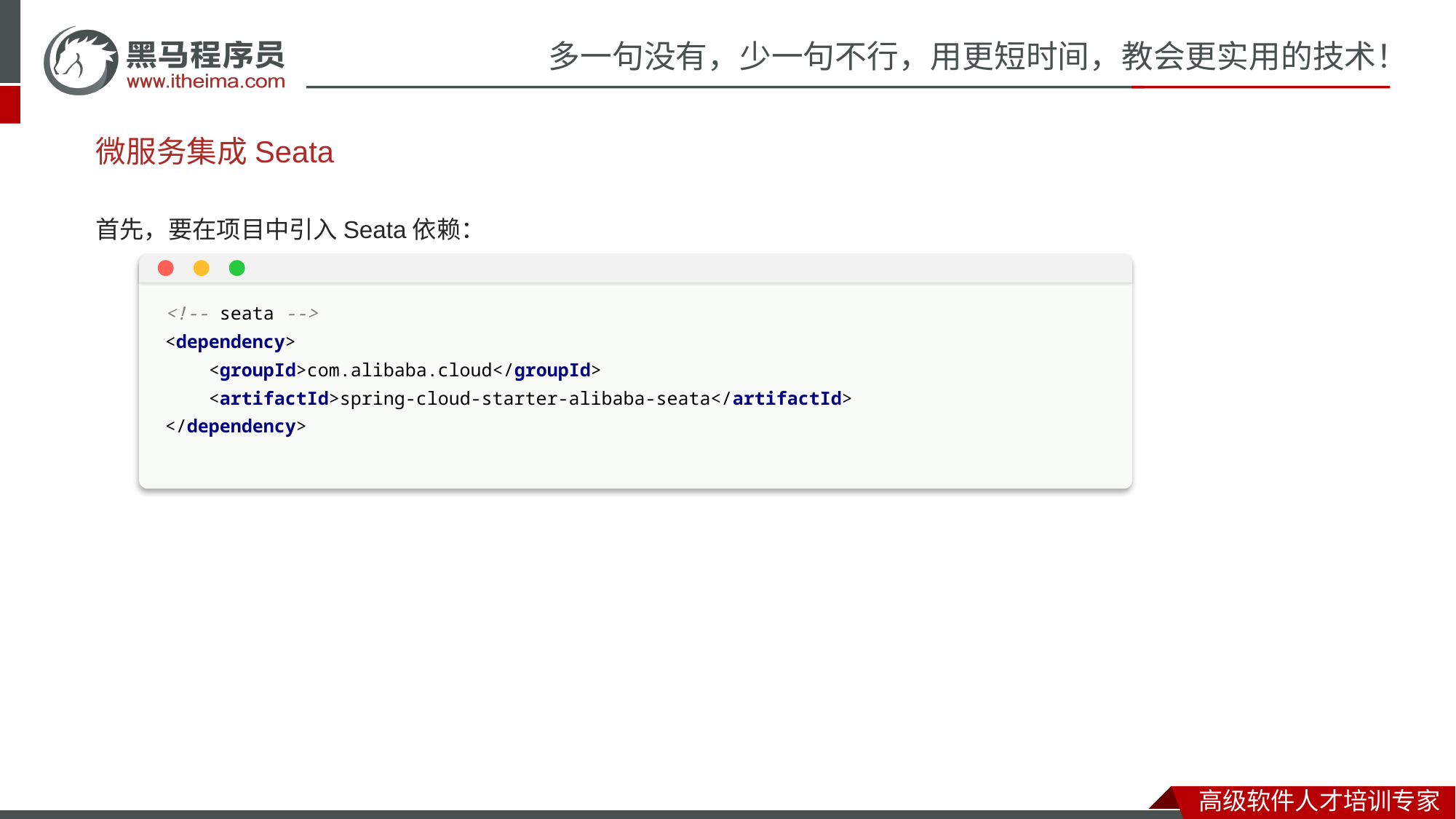

# 微服务集成Seata
首先，要在项目中引入Seata依赖：

<!-- seata -->
<dependency>
    <groupId>com.alibaba.cloud</groupId>
    <artifactId>spring-cloud-starter-alibaba-seata</artifactId>
</dependency>

seata:
  registry: # 注册中心的配置，微服务根据这些信息去注册中心获取TC服务地址
    type: nacos # 注册中心类型 nacos
    nacos:
      server-addr: 192.168.150.101:8848
      namespace: ""
      group: DEFAULT_GROUP
      application: seata-server # seata服务名称
      username: nacos
      password: nacos
  tx-service-group: hmall # 事务组名称
  service:
    vgroup-mapping: # 事务组与tc集群的映射关系
      hmall: "default"